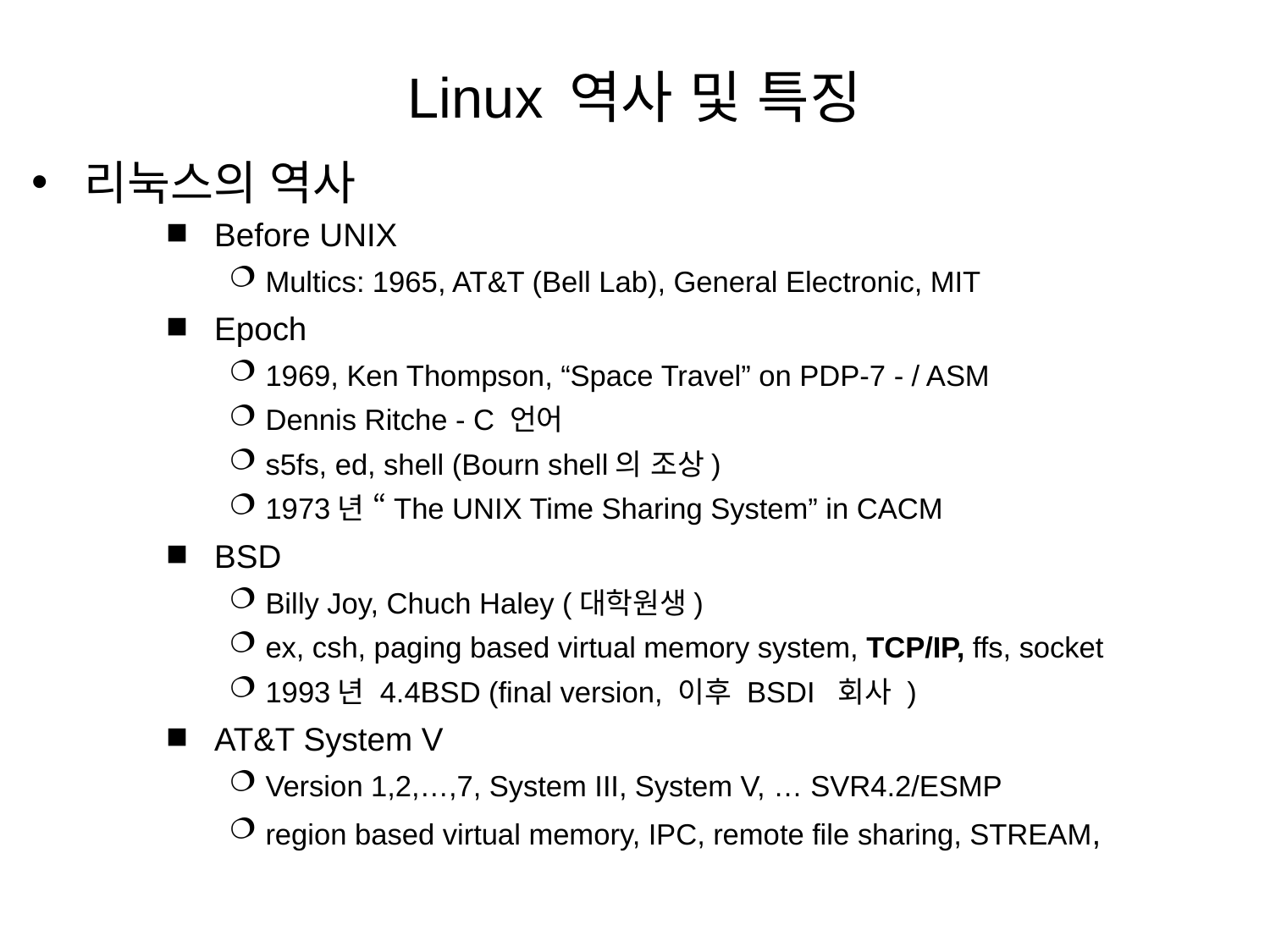

# Linux 역사 및 특징
 리눅스의 역사
Before UNIX
Multics: 1965, AT&T (Bell Lab), General Electronic, MIT
Epoch
1969, Ken Thompson, “Space Travel” on PDP-7 - / ASM
Dennis Ritche - C 언어
s5fs, ed, shell (Bourn shell의 조상)
1973년 “The UNIX Time Sharing System” in CACM
BSD
Billy Joy, Chuch Haley (대학원생)
ex, csh, paging based virtual memory system, TCP/IP, ffs, socket
1993년 4.4BSD (final version, 이후 BSDI  회사 )
AT&T System V
Version 1,2,…,7, System III, System V, … SVR4.2/ESMP
region based virtual memory, IPC, remote file sharing, STREAM,